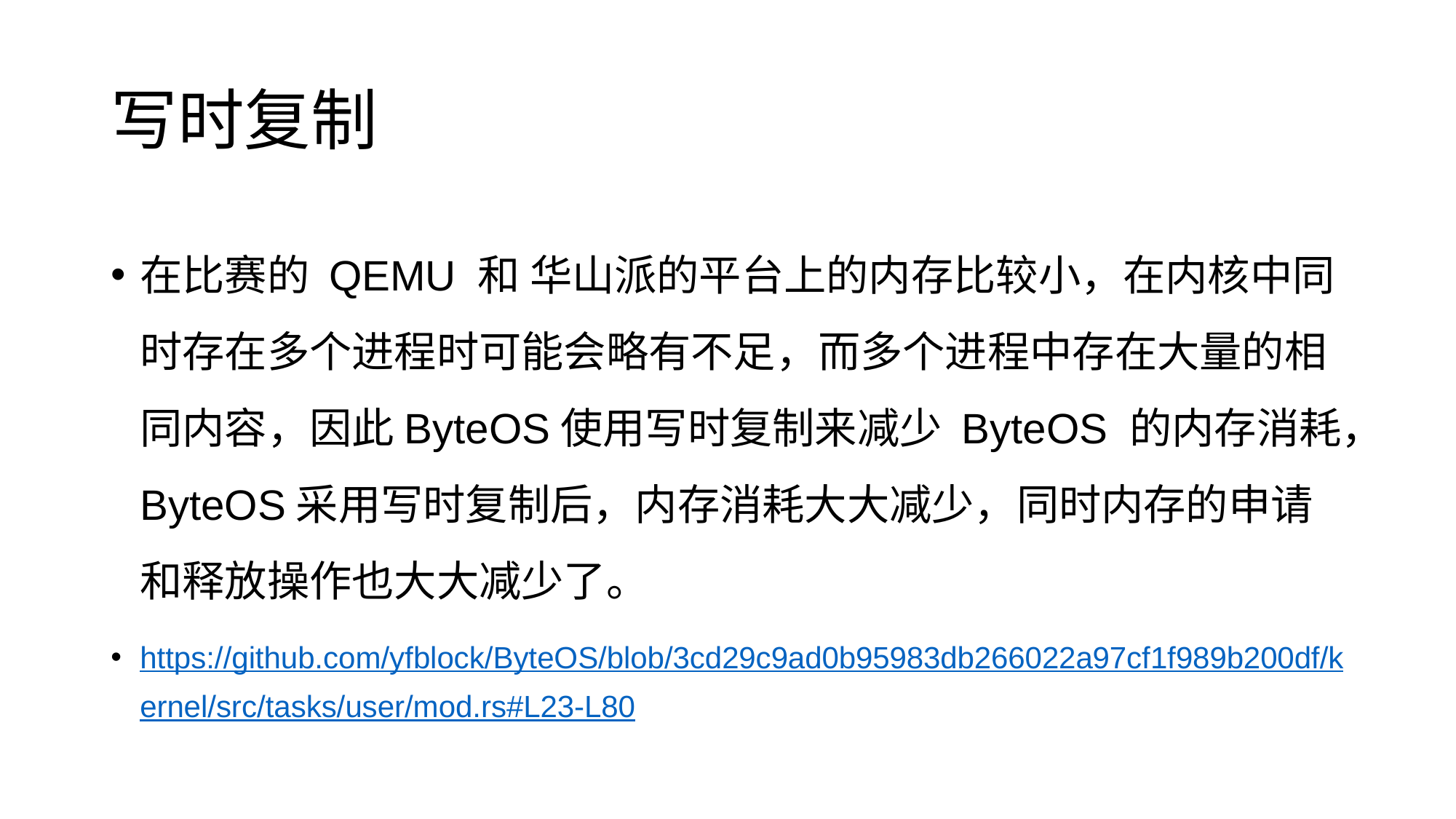

# 写时复制
在比赛的 QEMU 和 华山派的平台上的内存比较小，在内核中同时存在多个进程时可能会略有不足，而多个进程中存在大量的相同内容，因此ByteOS使用写时复制来减少 ByteOS 的内存消耗，ByteOS采用写时复制后，内存消耗大大减少，同时内存的申请和释放操作也大大减少了。
https://github.com/yfblock/ByteOS/blob/3cd29c9ad0b95983db266022a97cf1f989b200df/kernel/src/tasks/user/mod.rs#L23-L80
7